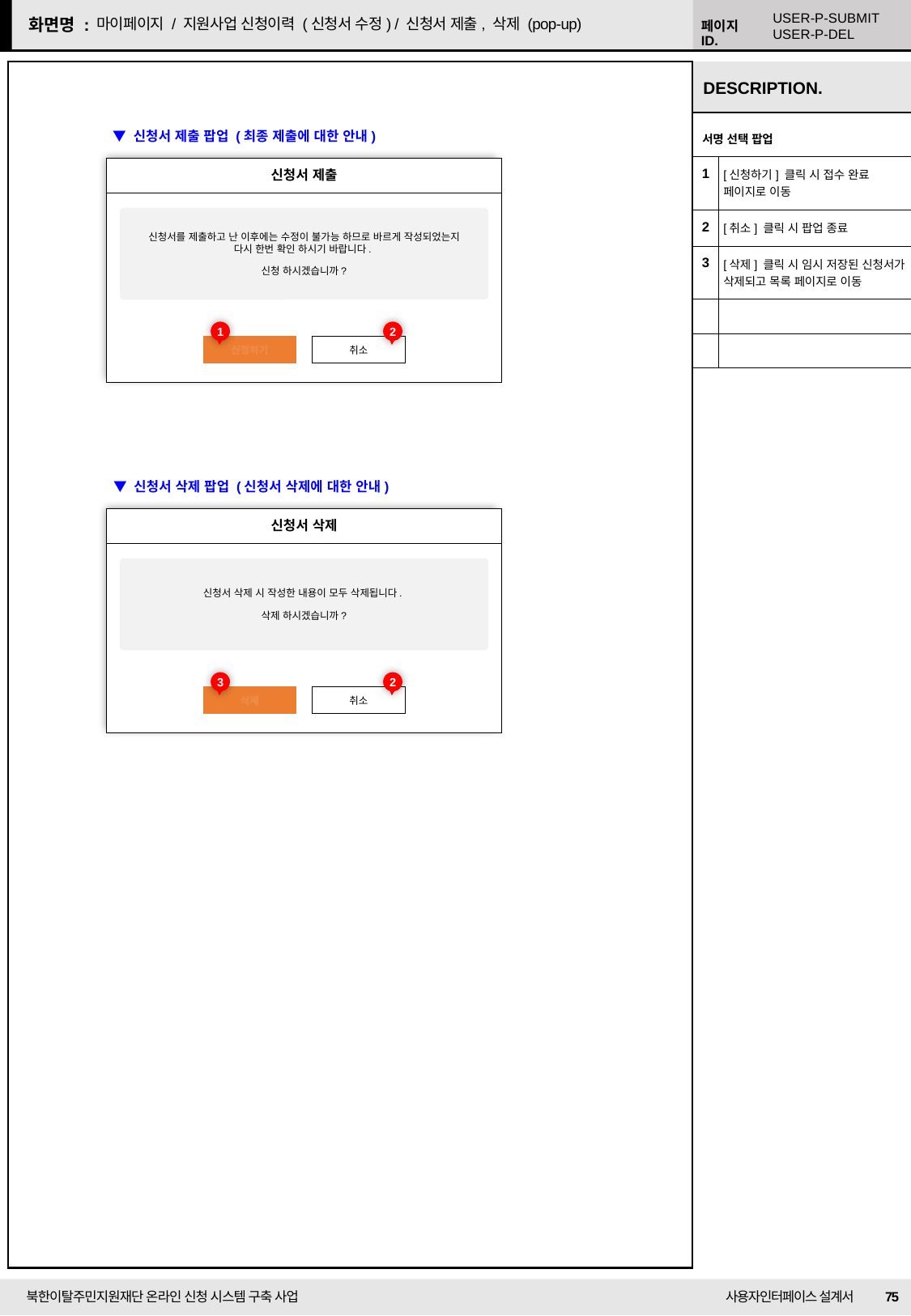

마이페이지 / 지원사업 신청이력 (신청서 수정) / 신청서 제출, 삭제 (pop-up)
USER-P-SUBMIT
USER-P-DEL
| 서명 선택 팝업 |  |
| --- | --- |
| 1 | [신청하기] 클릭 시 접수 완료 페이지로 이동 |
| 2 | [취소] 클릭 시 팝업 종료 |
| 3 | [삭제] 클릭 시 임시 저장된 신청서가 삭제되고 목록 페이지로 이동 |
|  |  |
|  |  |
▼ 신청서 제출 팝업 (최종 제출에 대한 안내)

신청서 제출
신청서를 제출하고 난 이후에는 수정이 불가능 하므로 바르게 작성되었는지 다시 한번 확인 하시기 바랍니다.
신청 하시겠습니까?
2
1
신청하기
취소
▼ 신청서 삭제 팝업 (신청서 삭제에 대한 안내)

신청서 삭제
신청서 삭제 시 작성한 내용이 모두 삭제됩니다.
삭제 하시겠습니까?
2
3
삭제
취소
75